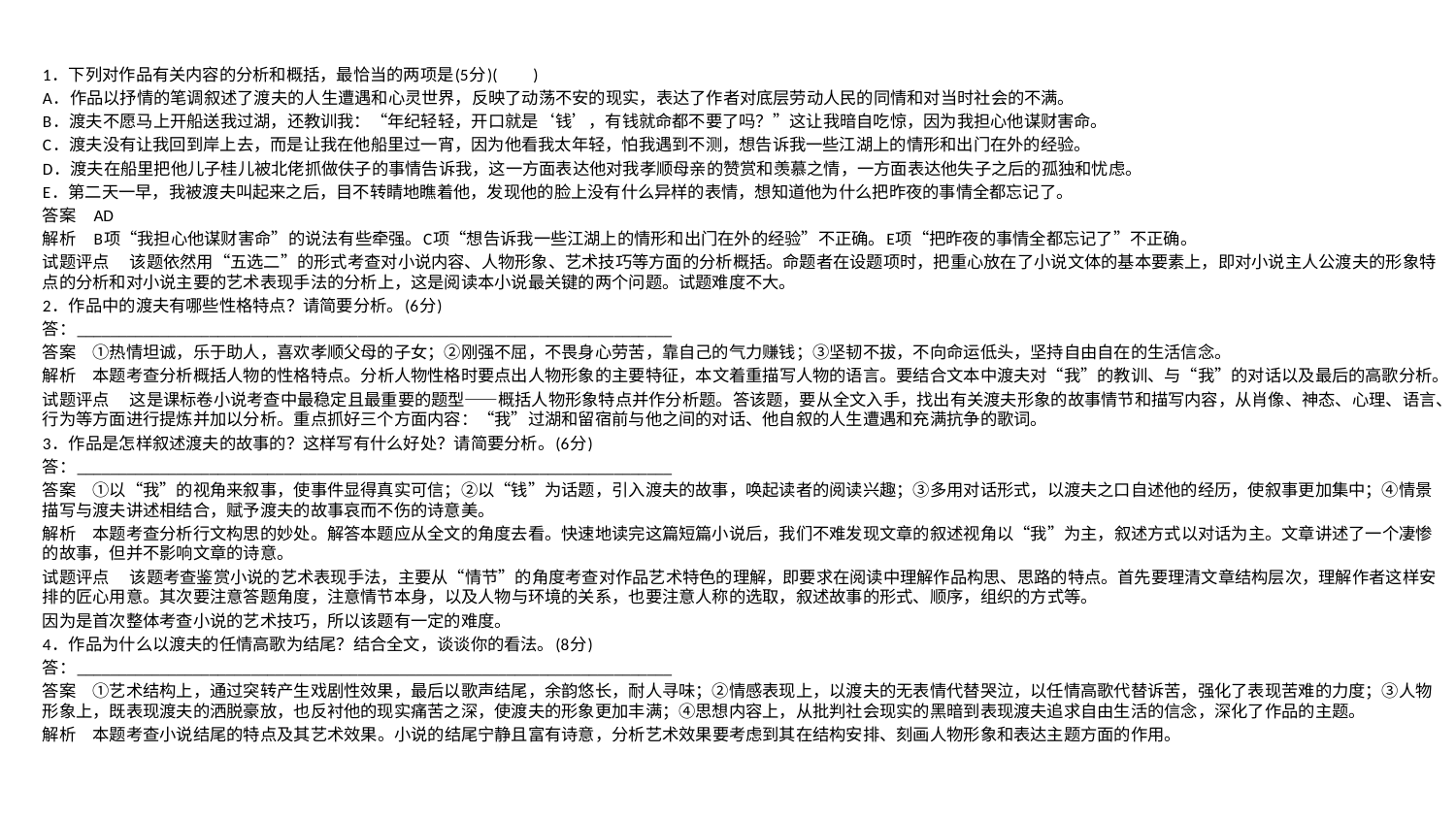

1．下列对作品有关内容的分析和概括，最恰当的两项是(5分)(　　)
A．作品以抒情的笔调叙述了渡夫的人生遭遇和心灵世界，反映了动荡不安的现实，表达了作者对底层劳动人民的同情和对当时社会的不满。
B．渡夫不愿马上开船送我过湖，还教训我：“年纪轻轻，开口就是‘钱’，有钱就命都不要了吗？”这让我暗自吃惊，因为我担心他谋财害命。
C．渡夫没有让我回到岸上去，而是让我在他船里过一宵，因为他看我太年轻，怕我遇到不测，想告诉我一些江湖上的情形和出门在外的经验。
D．渡夫在船里把他儿子桂儿被北佬抓做伕子的事情告诉我，这一方面表达他对我孝顺母亲的赞赏和羡慕之情，一方面表达他失子之后的孤独和忧虑。
E．第二天一早，我被渡夫叫起来之后，目不转睛地瞧着他，发现他的脸上没有什么异样的表情，想知道他为什么把昨夜的事情全都忘记了。
答案　AD
解析　B项“我担心他谋财害命”的说法有些牵强。C项“想告诉我一些江湖上的情形和出门在外的经验”不正确。E项“把昨夜的事情全都忘记了”不正确。
试题评点 　该题依然用“五选二”的形式考查对小说内容、人物形象、艺术技巧等方面的分析概括。命题者在设题项时，把重心放在了小说文体的基本要素上，即对小说主人公渡夫的形象特点的分析和对小说主要的艺术表现手法的分析上，这是阅读本小说最关键的两个问题。试题难度不大。
2．作品中的渡夫有哪些性格特点？请简要分析。(6分)
答：________________________________________________________________________
答案　①热情坦诚，乐于助人，喜欢孝顺父母的子女；②刚强不屈，不畏身心劳苦，靠自己的气力赚钱；③坚韧不拔，不向命运低头，坚持自由自在的生活信念。
解析　本题考查分析概括人物的性格特点。分析人物性格时要点出人物形象的主要特征，本文着重描写人物的语言。要结合文本中渡夫对“我”的教训、与“我”的对话以及最后的高歌分析。
试题评点 　这是课标卷小说考查中最稳定且最重要的题型——概括人物形象特点并作分析题。答该题，要从全文入手，找出有关渡夫形象的故事情节和描写内容，从肖像、神态、心理、语言、行为等方面进行提炼并加以分析。重点抓好三个方面内容：“我”过湖和留宿前与他之间的对话、他自叙的人生遭遇和充满抗争的歌词。
3．作品是怎样叙述渡夫的故事的？这样写有什么好处？请简要分析。(6分)
答：________________________________________________________________________
答案　①以“我”的视角来叙事，使事件显得真实可信；②以“钱”为话题，引入渡夫的故事，唤起读者的阅读兴趣；③多用对话形式，以渡夫之口自述他的经历，使叙事更加集中；④情景描写与渡夫讲述相结合，赋予渡夫的故事哀而不伤的诗意美。
解析　本题考查分析行文构思的妙处。解答本题应从全文的角度去看。快速地读完这篇短篇小说后，我们不难发现文章的叙述视角以“我”为主，叙述方式以对话为主。文章讲述了一个凄惨的故事，但并不影响文章的诗意。
试题评点 　该题考查鉴赏小说的艺术表现手法，主要从“情节”的角度考查对作品艺术特色的理解，即要求在阅读中理解作品构思、思路的特点。首先要理清文章结构层次，理解作者这样安排的匠心用意。其次要注意答题角度，注意情节本身，以及人物与环境的关系，也要注意人称的选取，叙述故事的形式、顺序，组织的方式等。
因为是首次整体考查小说的艺术技巧，所以该题有一定的难度。
4．作品为什么以渡夫的任情高歌为结尾？结合全文，谈谈你的看法。(8分)
答：________________________________________________________________________
答案　①艺术结构上，通过突转产生戏剧性效果，最后以歌声结尾，余韵悠长，耐人寻味；②情感表现上，以渡夫的无表情代替哭泣，以任情高歌代替诉苦，强化了表现苦难的力度；③人物形象上，既表现渡夫的洒脱豪放，也反衬他的现实痛苦之深，使渡夫的形象更加丰满；④思想内容上，从批判社会现实的黑暗到表现渡夫追求自由生活的信念，深化了作品的主题。
解析　本题考查小说结尾的特点及其艺术效果。小说的结尾宁静且富有诗意，分析艺术效果要考虑到其在结构安排、刻画人物形象和表达主题方面的作用。